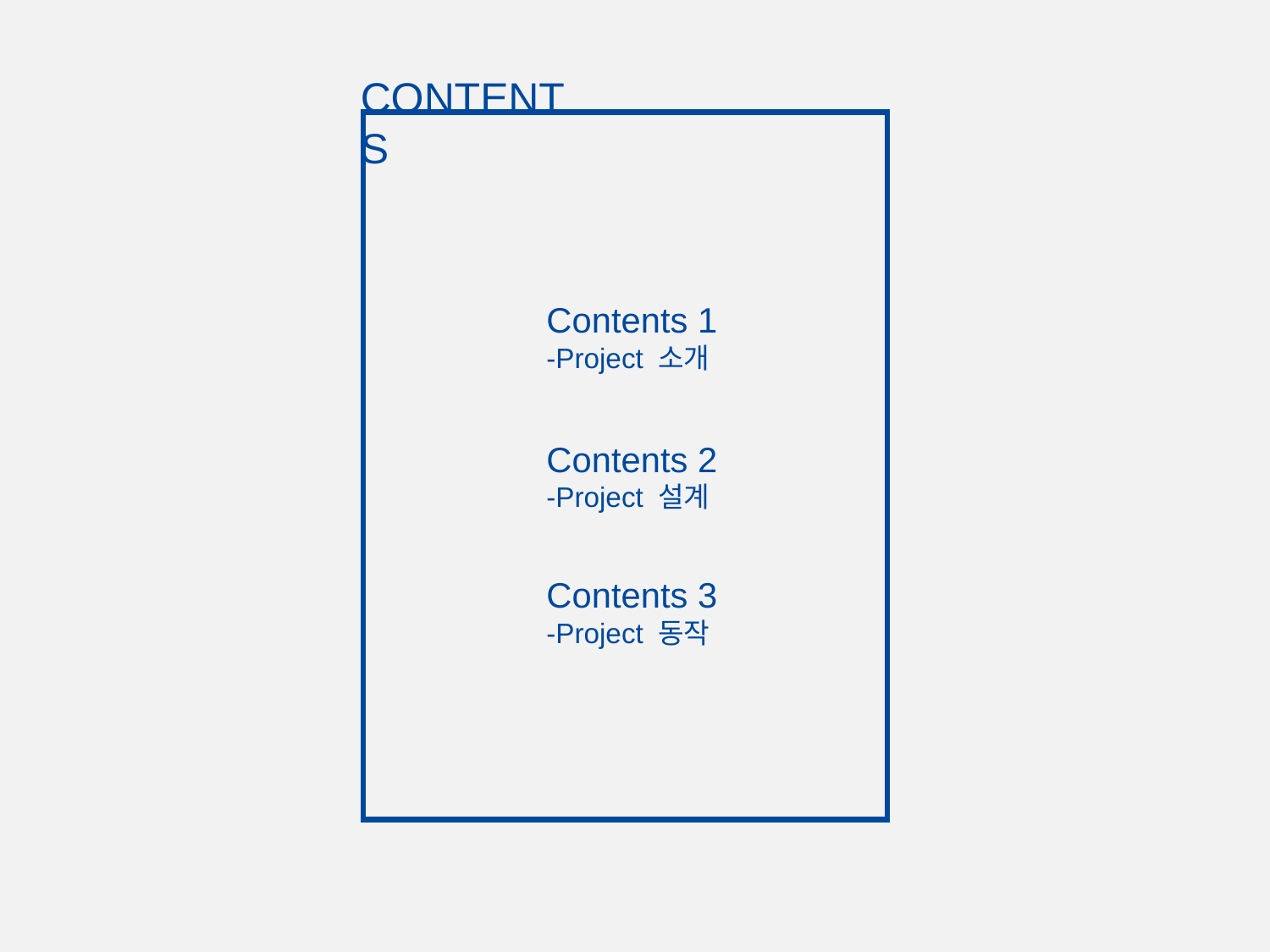

CONTENTS

Contents 1
-Project 소개
Contents 2
-Project 설계
Contents 3
-Project 동작